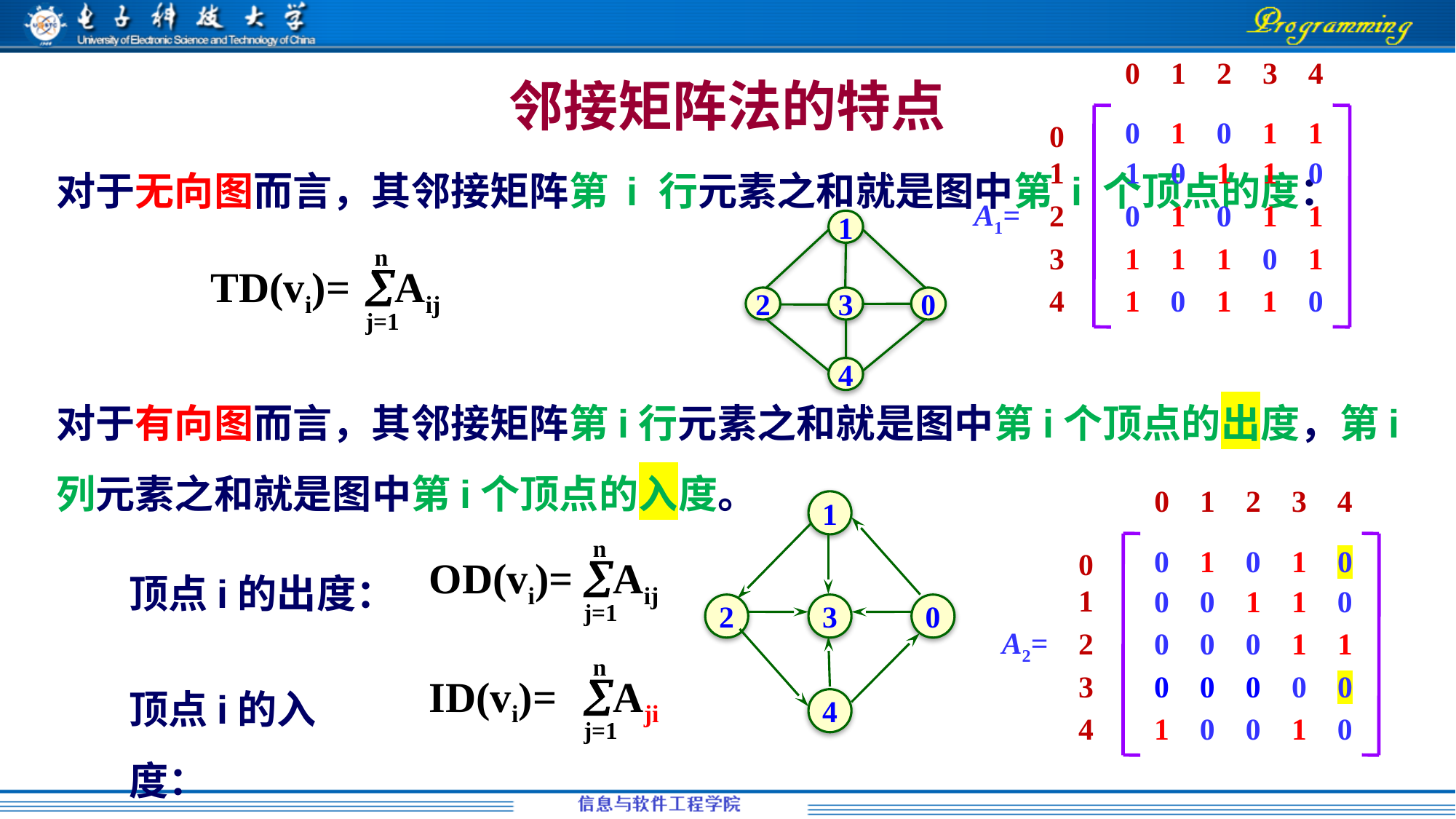

0    1    2    3    4
0    1    0    1    1
0
1
1    0    1    1    0
A1=
0    1    0    1    1
2
1    1    1    0    1
3
4
1    0    1    1    0
# 邻接矩阵法的特点
对于无向图而言，其邻接矩阵第 i 行元素之和就是图中第 i 个顶点的度：
1

2
3
0

4
n
TD(vi)=
∑Aij
j=1
对于有向图而言，其邻接矩阵第i行元素之和就是图中第i个顶点的出度，第i列元素之和就是图中第i个顶点的入度。
0    1    2    3    4
0    1    0    1    0
0
1
0    0    1    1    0
A2=
0    0    0    1    1
2
0    0    0    0    0
3
4
1    0    0    1    0
1

2
3
0

4
n
OD(vi)=
∑Aij
j=1
顶点i的出度：
n
ID(vi)=
∑Aji
j=1
顶点i的入度：